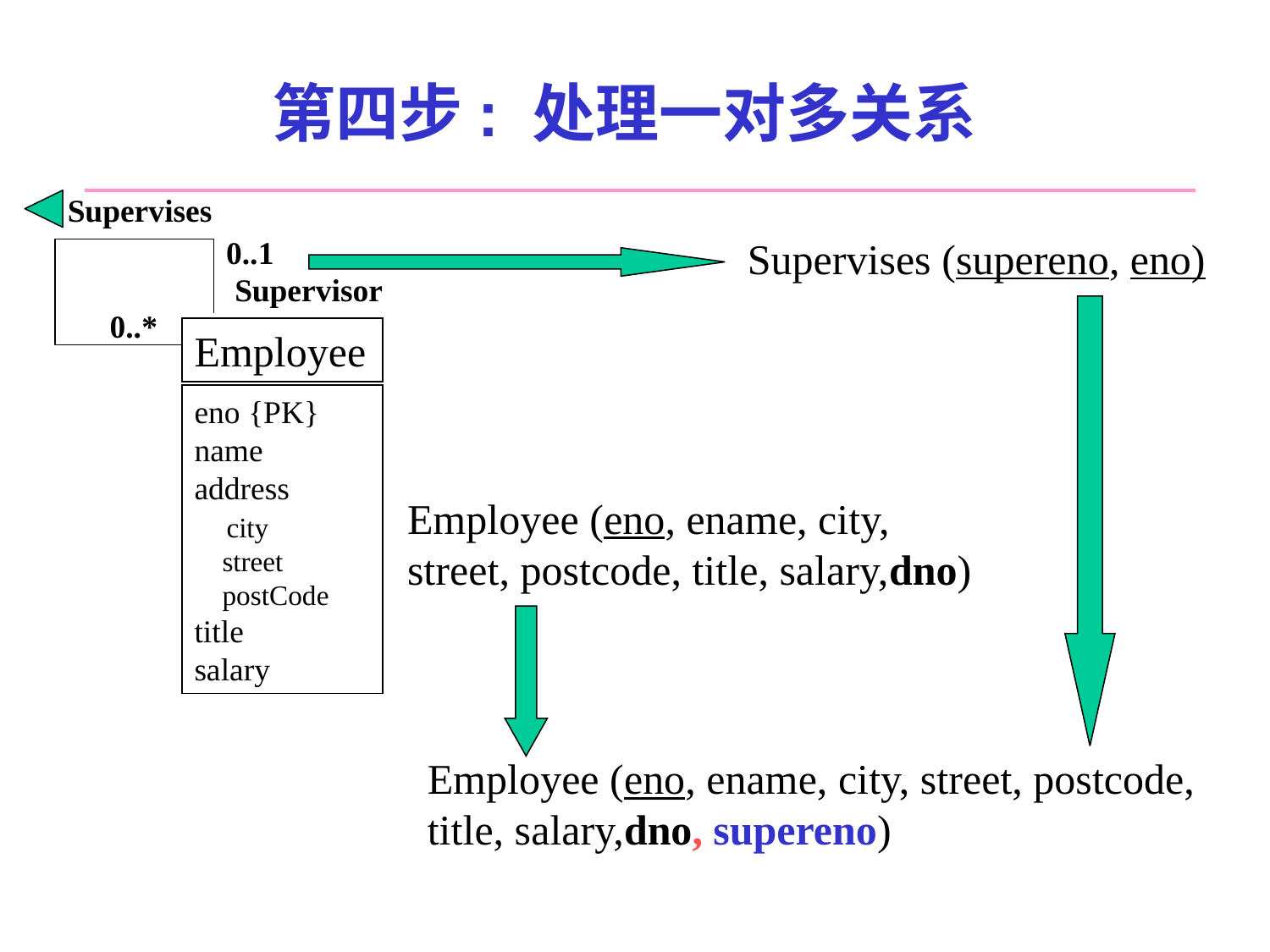

# 第四步: 处理一对多关系
Supervises

Supervises (supereno, eno)
0..1

Supervisor

0..*
Employee
eno {PK}
name
address
    city
    street
    postCode
title
salary
Employee (eno, ename, city, street, postcode, title, salary,dno)

Employee (eno, ename, city, street, postcode, title, salary,dno, supereno)